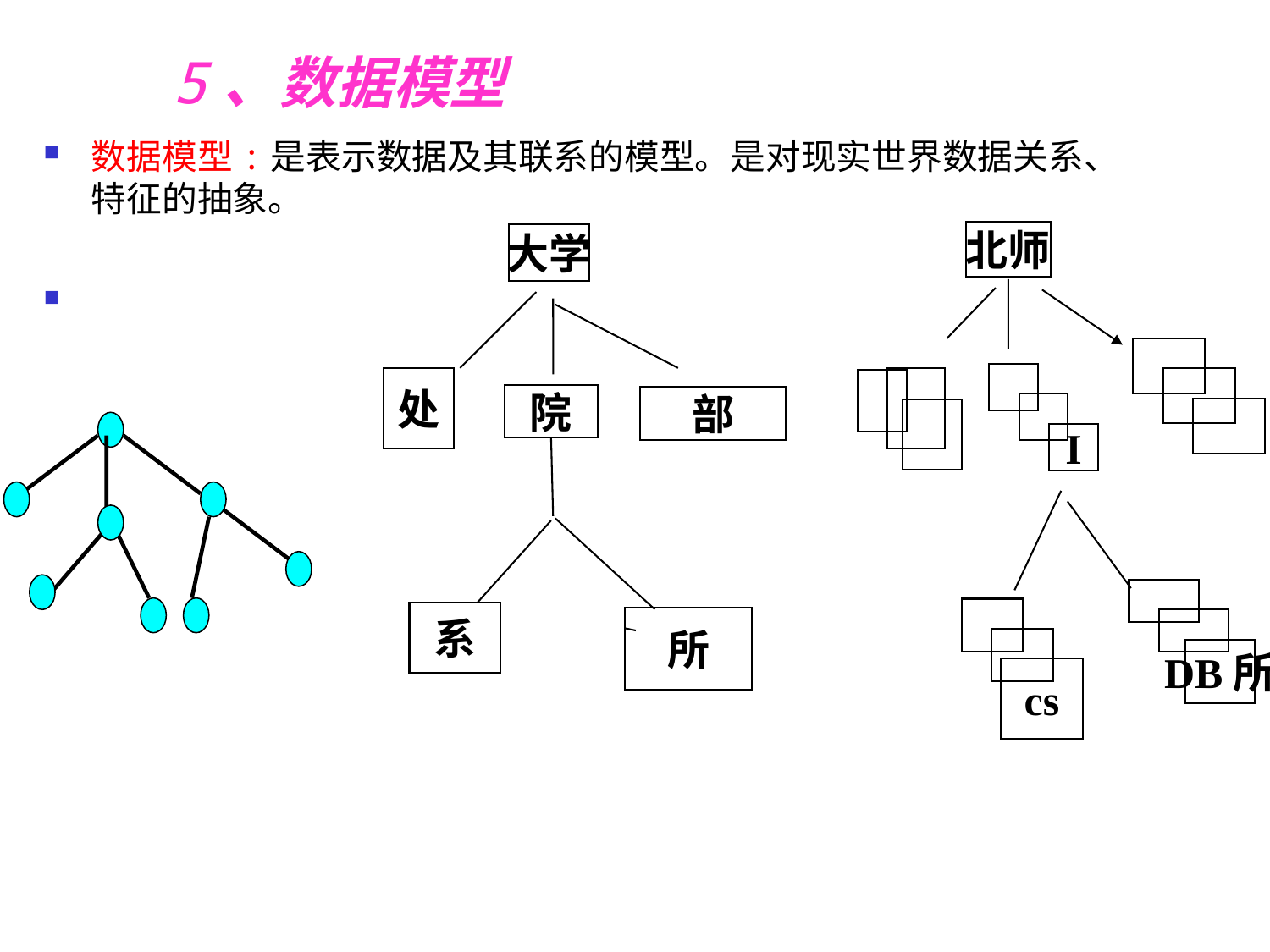

# 5、数据模型
数据模型:是表示数据及其联系的模型。是对现实世界数据关系、特征的抽象。

北师
大学

处

院
部

I

系
所

DB所
cs